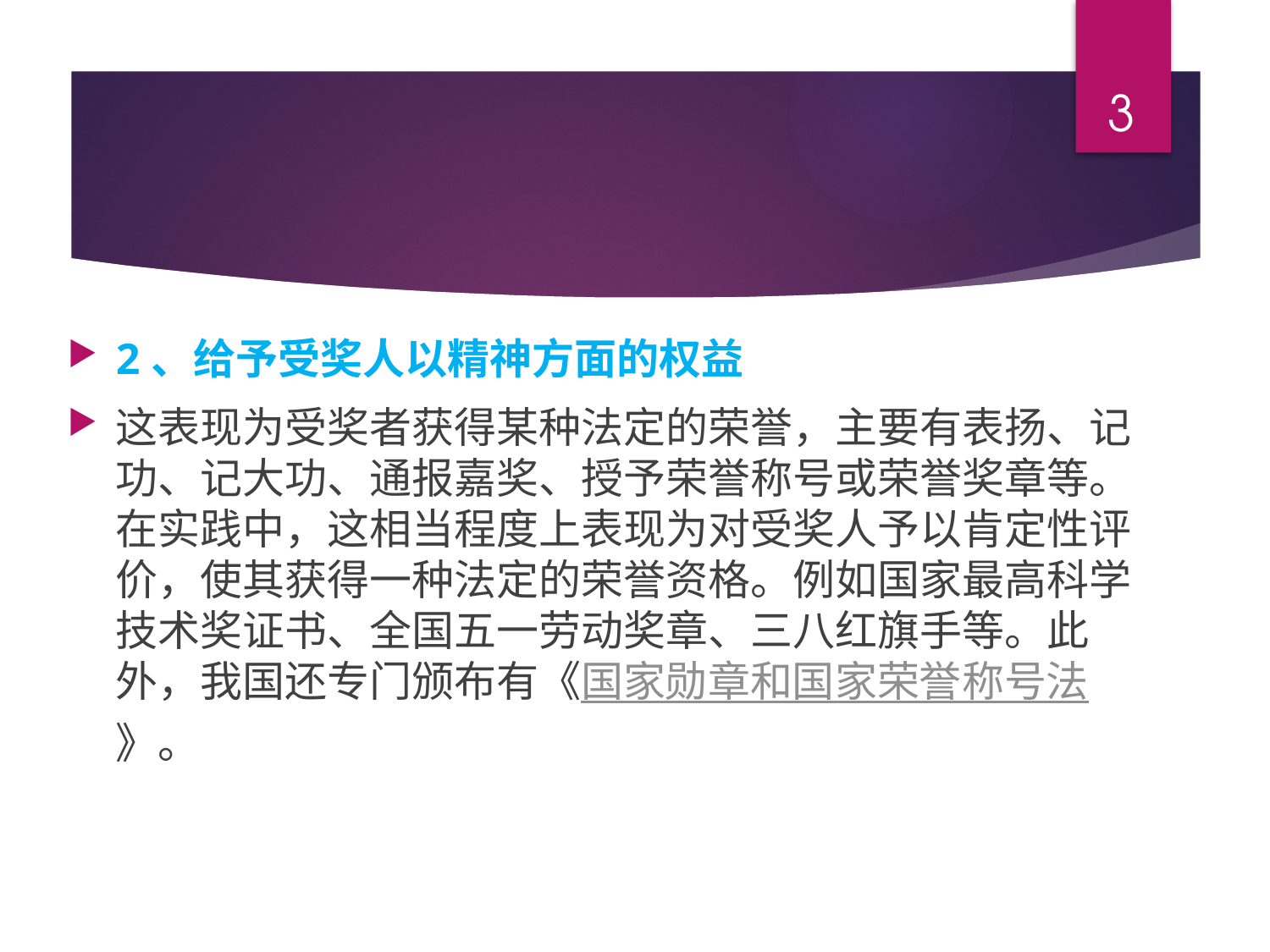

3
#
2、给予受奖人以精神方面的权益
这表现为受奖者获得某种法定的荣誉，主要有表扬、记功、记大功、通报嘉奖、授予荣誉称号或荣誉奖章等。在实践中，这相当程度上表现为对受奖人予以肯定性评价，使其获得一种法定的荣誉资格。例如国家最高科学技术奖证书、全国五一劳动奖章、三八红旗手等。此外，我国还专门颁布有《国家勋章和国家荣誉称号法》。